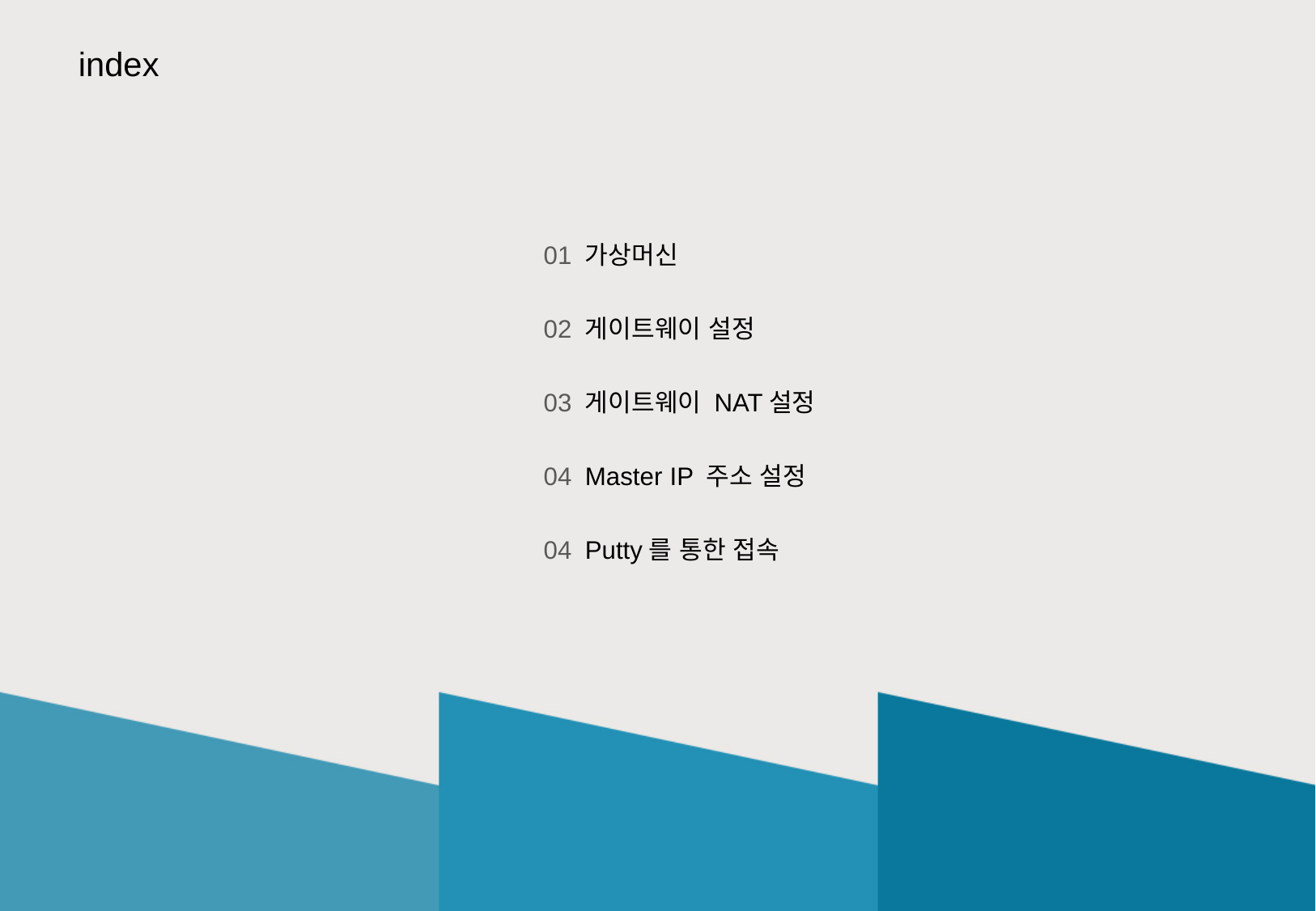

index
01
가상머신
02
게이트웨이 설정
03
게이트웨이 NAT설정
04
Master IP 주소 설정
04
Putty를 통한 접속